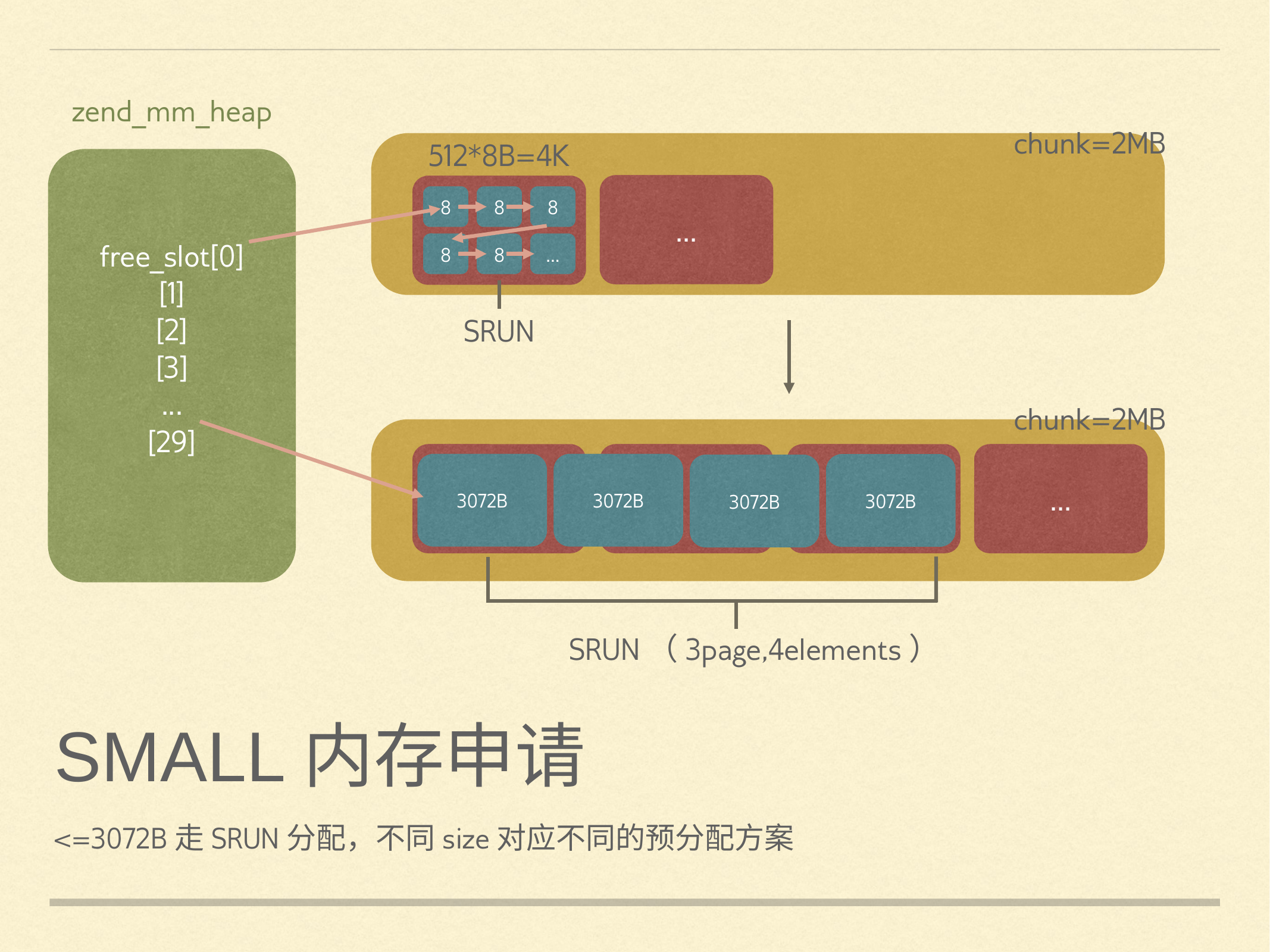

zend_mm_heap
free_slot[0]
[1]
[2]
[3]
...
[29]

chunk=2MB
512*8B=4K

...

8
8
8

8
8
...

SRUN

chunk=2MB

...
3072B
3072B
3072B
3072B

SRUN（3page,4elements）
# small内存申请
<=3072B走SRUN分配，不同size对应不同的预分配方案